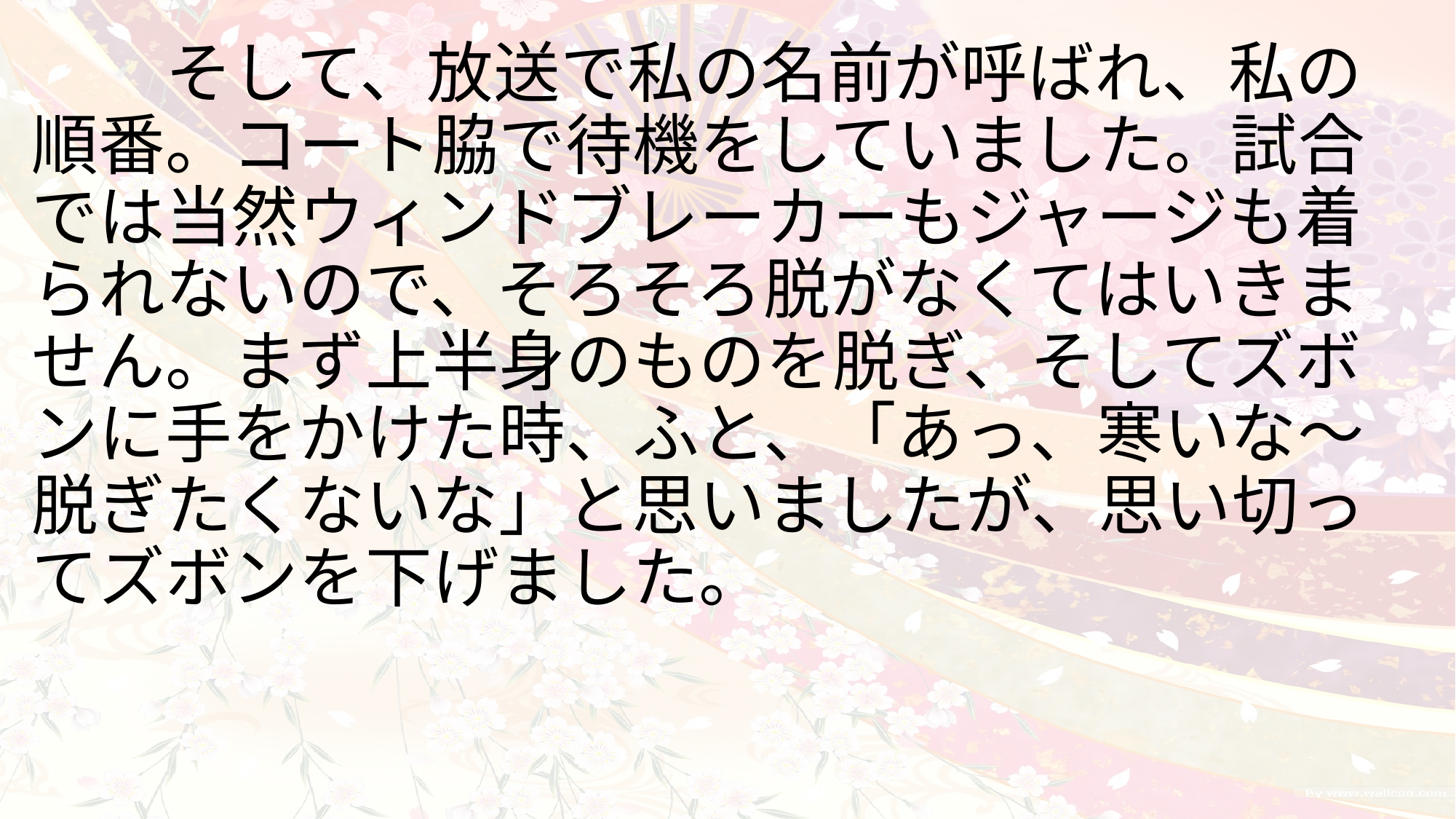

そして、放送で私の名前が呼ばれ、私の順番。コート脇で待機をしていました。試合では当然ウィンドブレーカーもジャージも着られないので、そろそろ脱がなくてはいきません。まず上半身のものを脱ぎ、そしてズボンに手をかけた時、ふと、「あっ、寒いな～脱ぎたくないな」と思いましたが、思い切ってズボンを下げました。